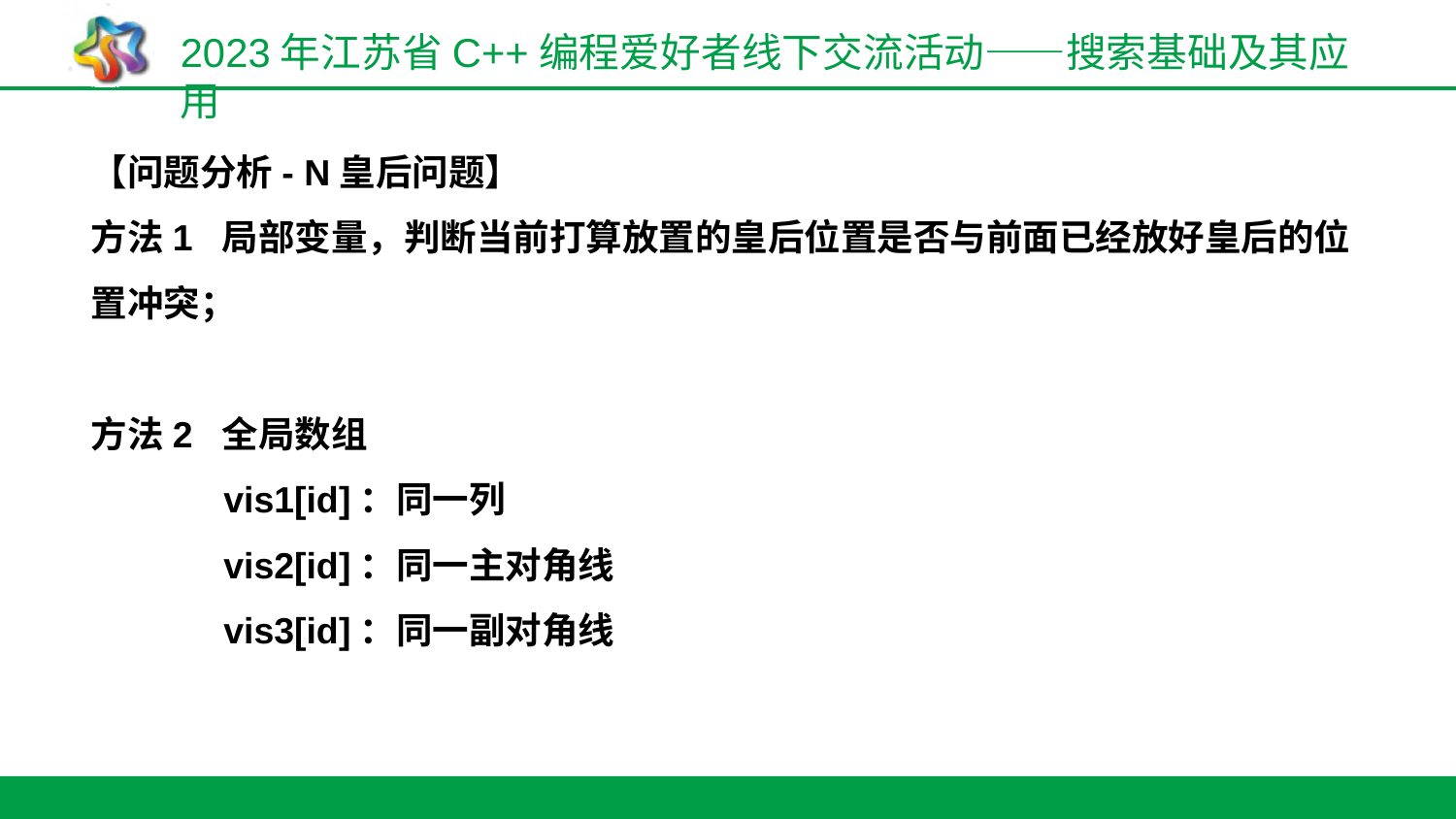

【问题分析- N皇后问题】
方法1  局部变量，判断当前打算放置的皇后位置是否与前面已经放好皇后的位置冲突；

方法2  全局数组
             vis1[id]：同一列
             vis2[id]：同一主对角线
             vis3[id]：同一副对角线